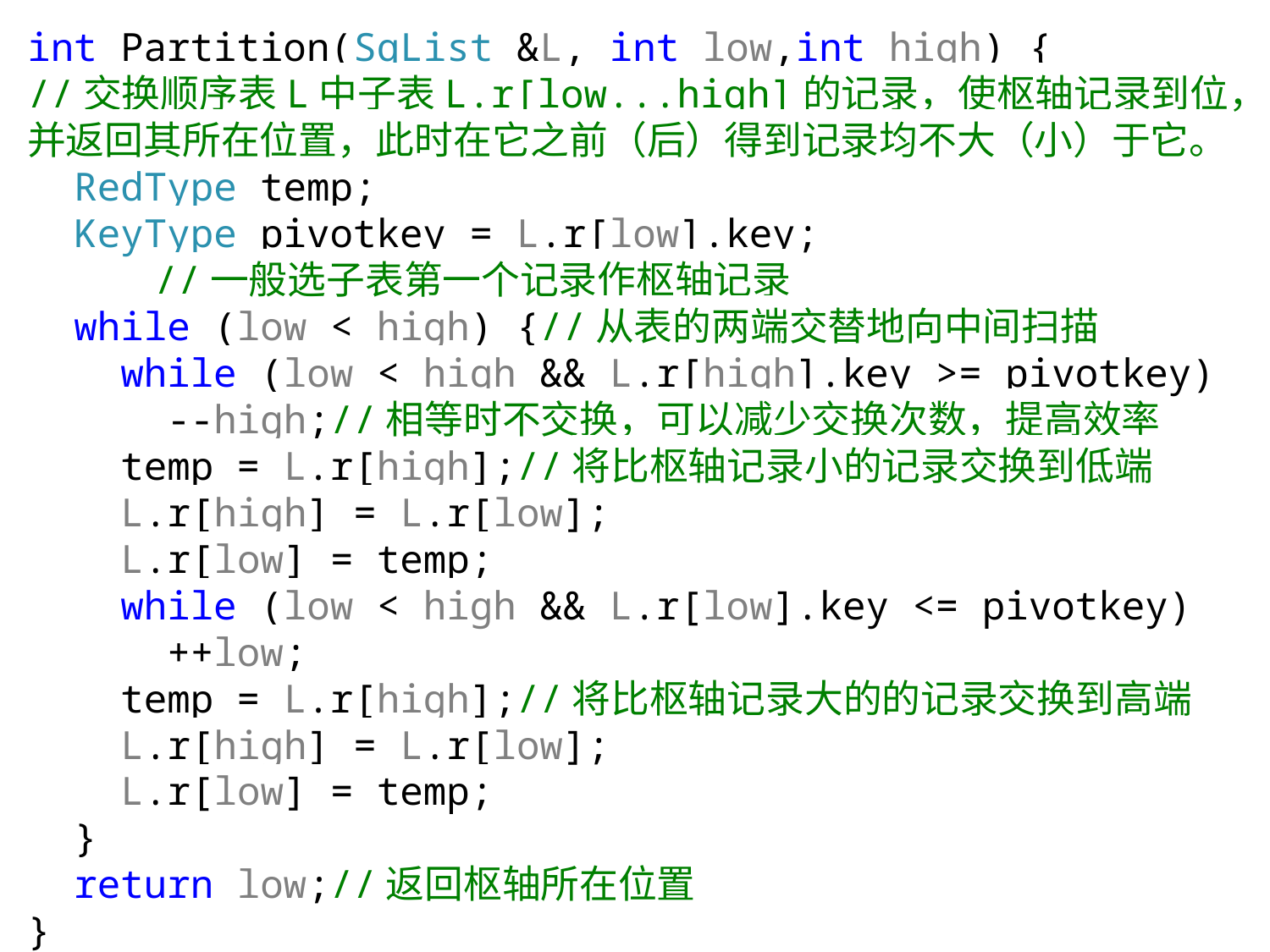

int Partition(SqList &L, int low,int high) {
//交换顺序表L中子表L.r[low...high]的记录，使枢轴记录到位，并返回其所在位置，此时在它之前（后）得到记录均不大（小）于它。
  RedType temp;
  KeyType pivotkey = L.r[low].key;
	//一般选子表第一个记录作枢轴记录
  while (low < high) {//从表的两端交替地向中间扫描
    while (low < high && L.r[high].key >= pivotkey)
      --high;//相等时不交换，可以减少交换次数，提高效率
    temp = L.r[high];//将比枢轴记录小的记录交换到低端
    L.r[high] = L.r[low];
    L.r[low] = temp;
    while (low < high && L.r[low].key <= pivotkey)
      ++low;
    temp = L.r[high];//将比枢轴记录大的的记录交换到高端
    L.r[high] = L.r[low];
    L.r[low] = temp;
  }
  return low;//返回枢轴所在位置
}